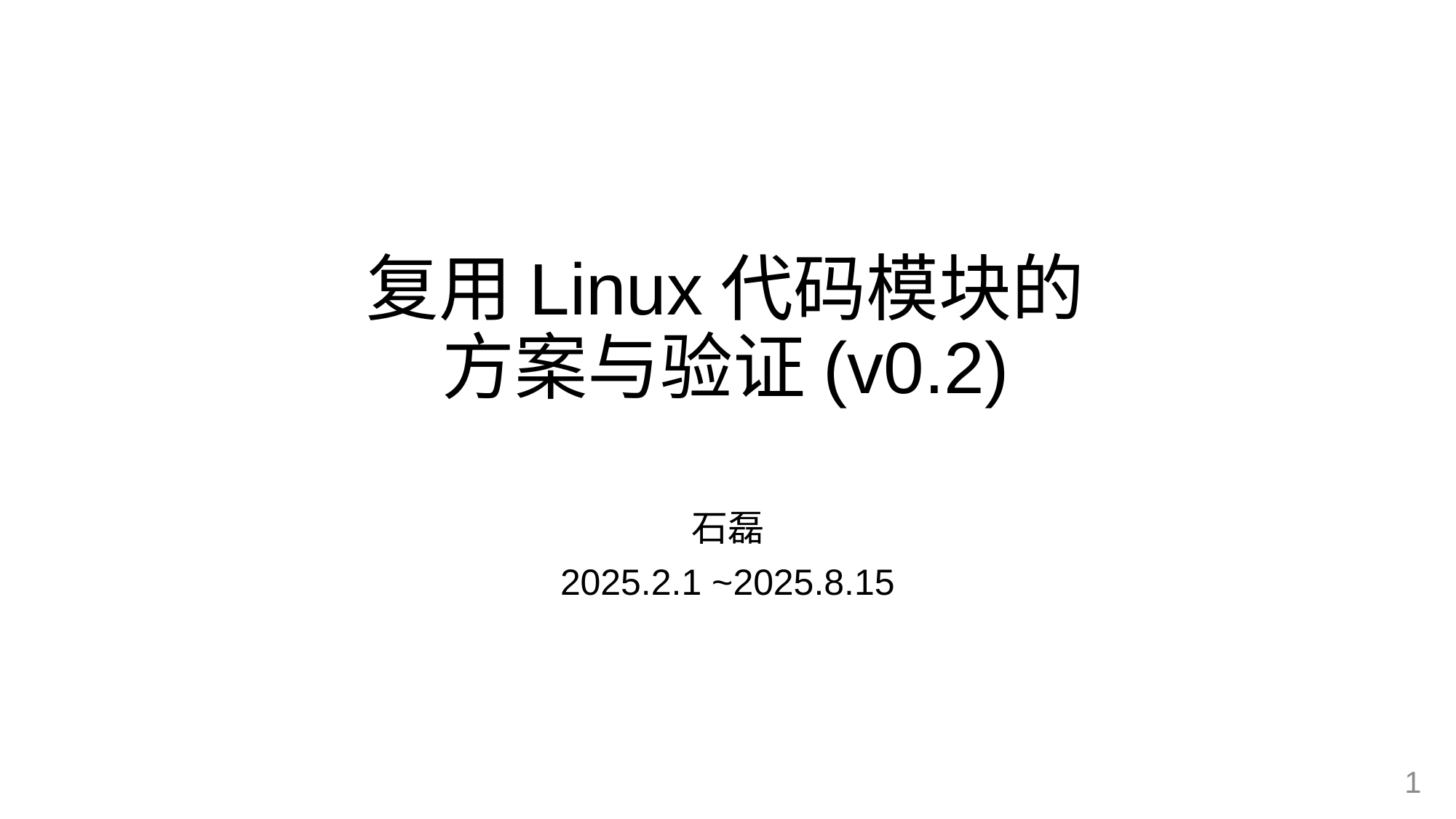

# 复用Linux代码模块的 方案与验证(v0.2)
石磊
2025.2.1 ~2025.8.15
1